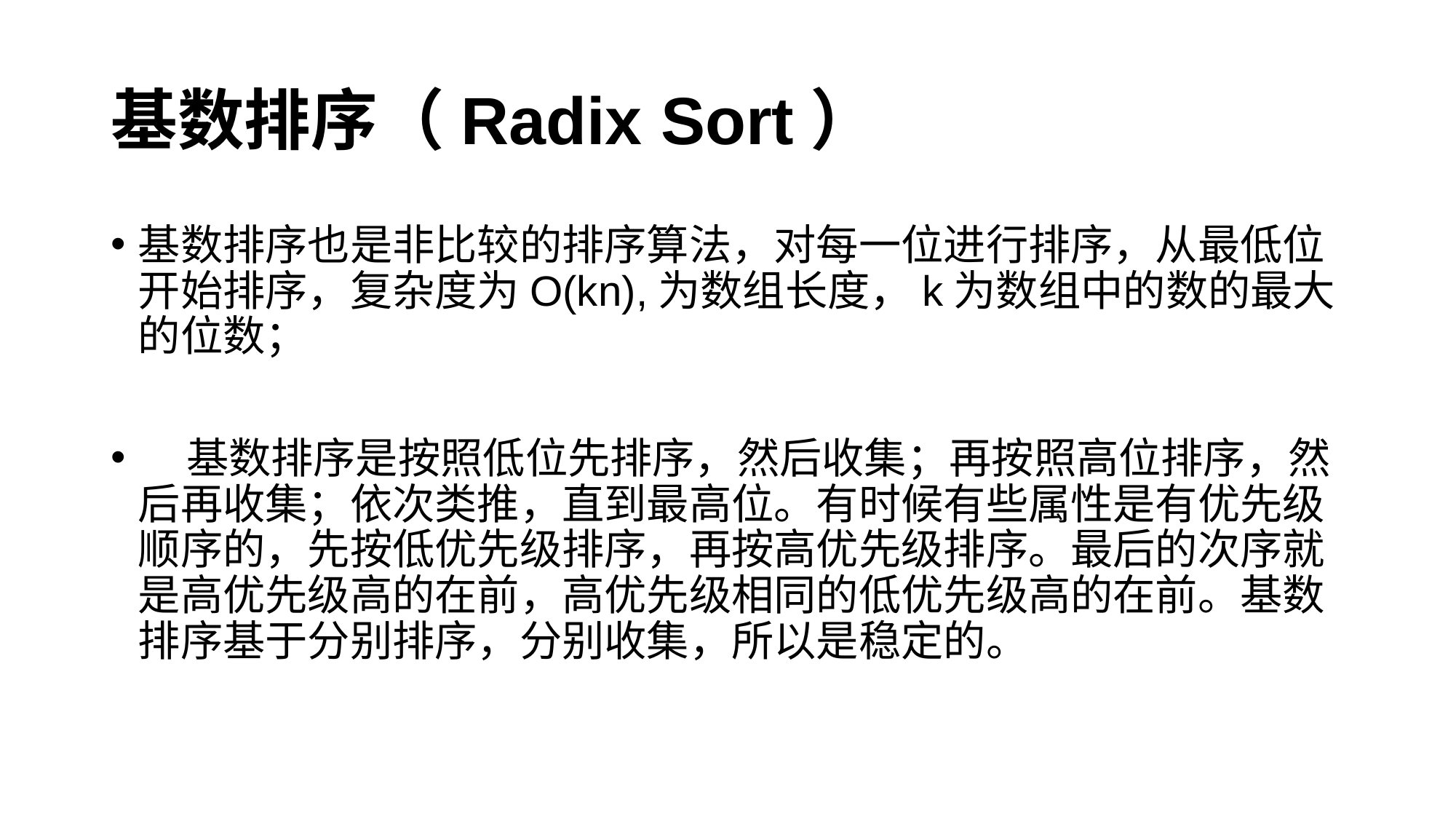

# 基数排序（Radix Sort）
基数排序也是非比较的排序算法，对每一位进行排序，从最低位开始排序，复杂度为O(kn),为数组长度，k为数组中的数的最大的位数；

    基数排序是按照低位先排序，然后收集；再按照高位排序，然后再收集；依次类推，直到最高位。有时候有些属性是有优先级顺序的，先按低优先级排序，再按高优先级排序。最后的次序就是高优先级高的在前，高优先级相同的低优先级高的在前。基数排序基于分别排序，分别收集，所以是稳定的。